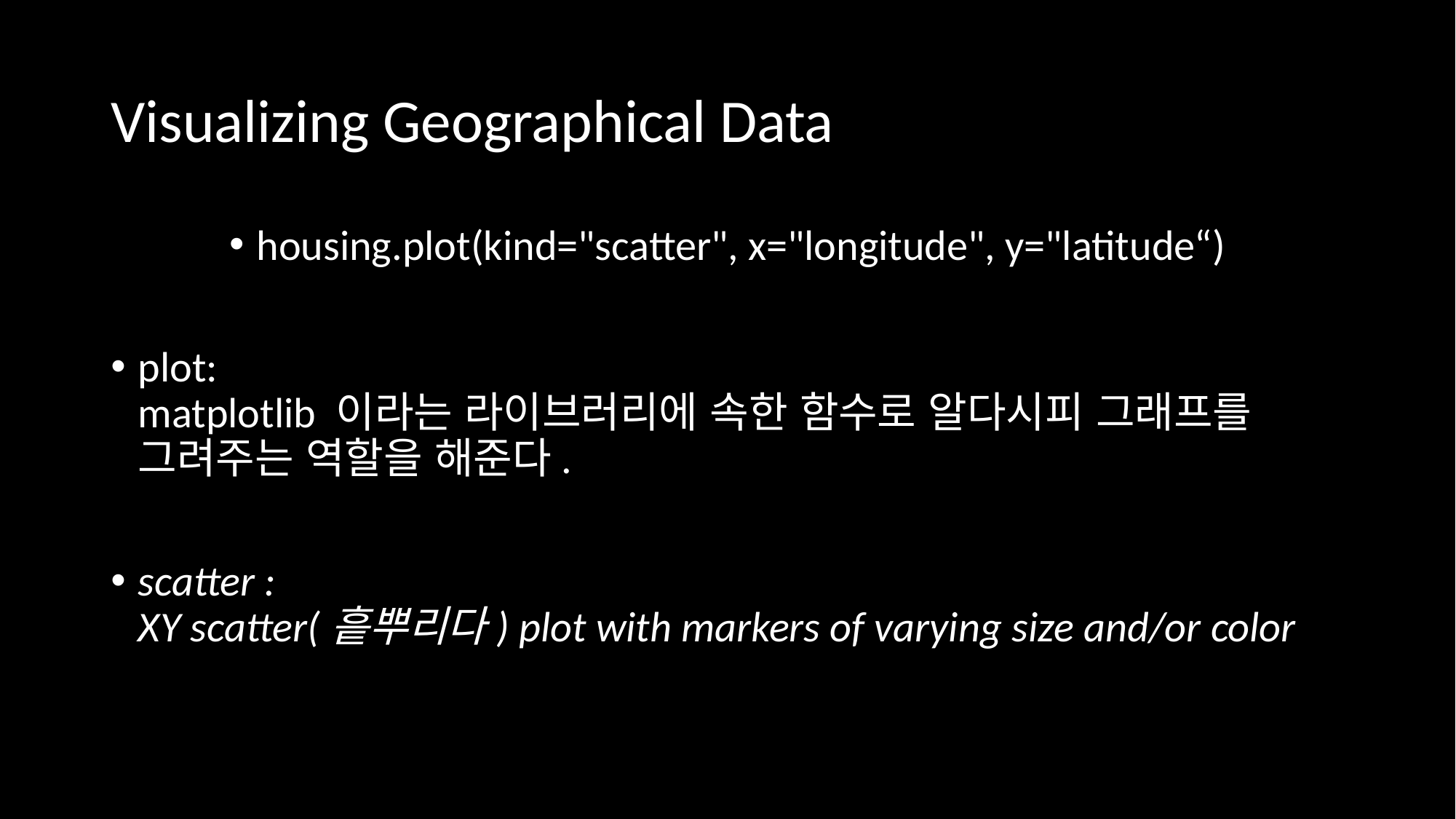

# Visualizing Geographical Data
housing.plot(kind="scatter", x="longitude", y="latitude“)

plot:
matplotlib 이라는 라이브러리에 속한 함수로 알다시피 그래프를 그려주는 역할을 해준다.

scatter :
XY scatter(흩뿌리다) plot with markers of varying size and/or color